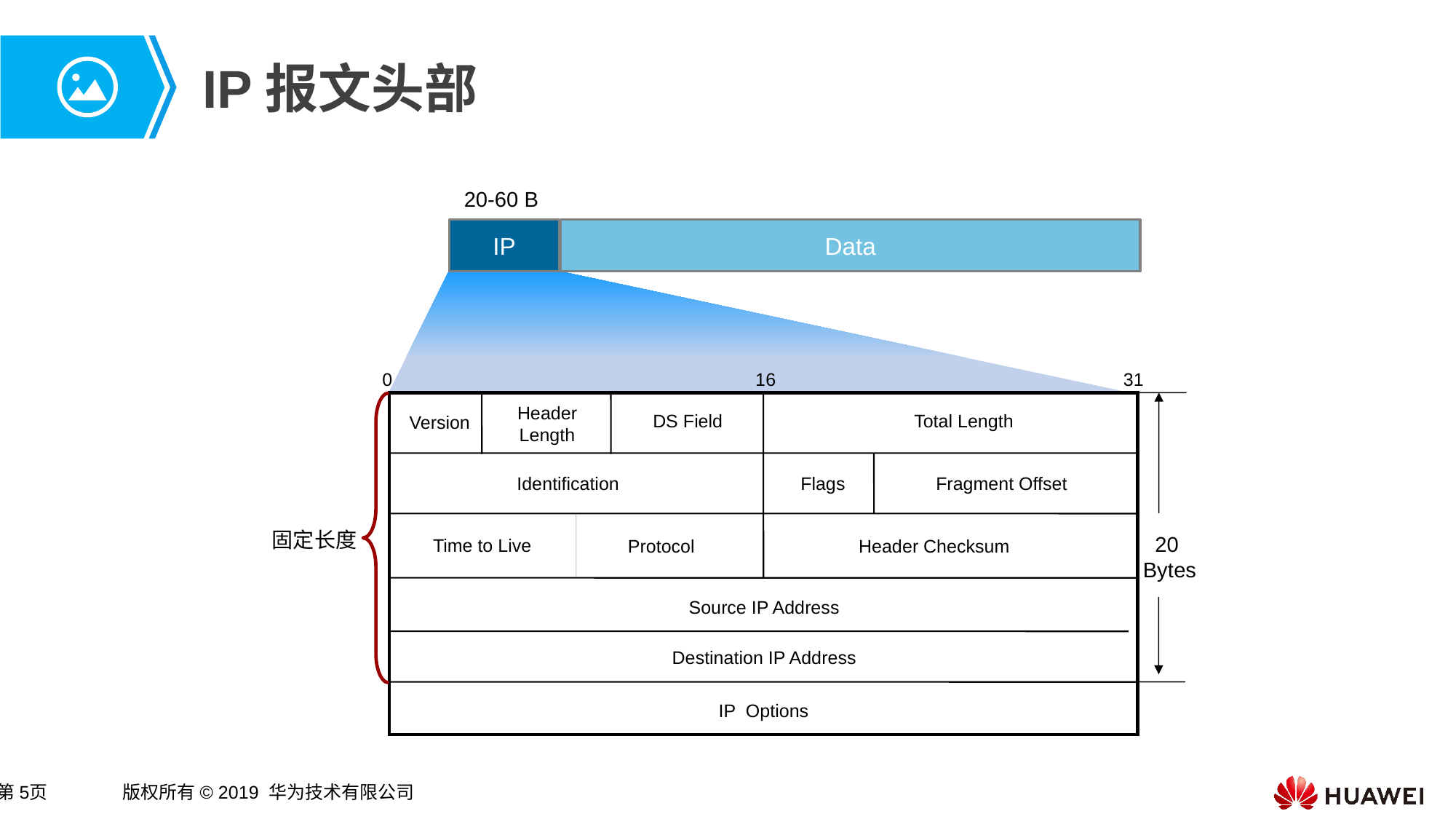

# IP报文头部
20-60 B
IP
Data

0			         16			                 31

Header
Length
DS Field
Total Length
Version

Identification
Fragment Offset
Flags

固定长度
  20     Bytes
Time to Live
Protocol
Header Checksum

Source IP Address

Destination IP Address

IP  Options